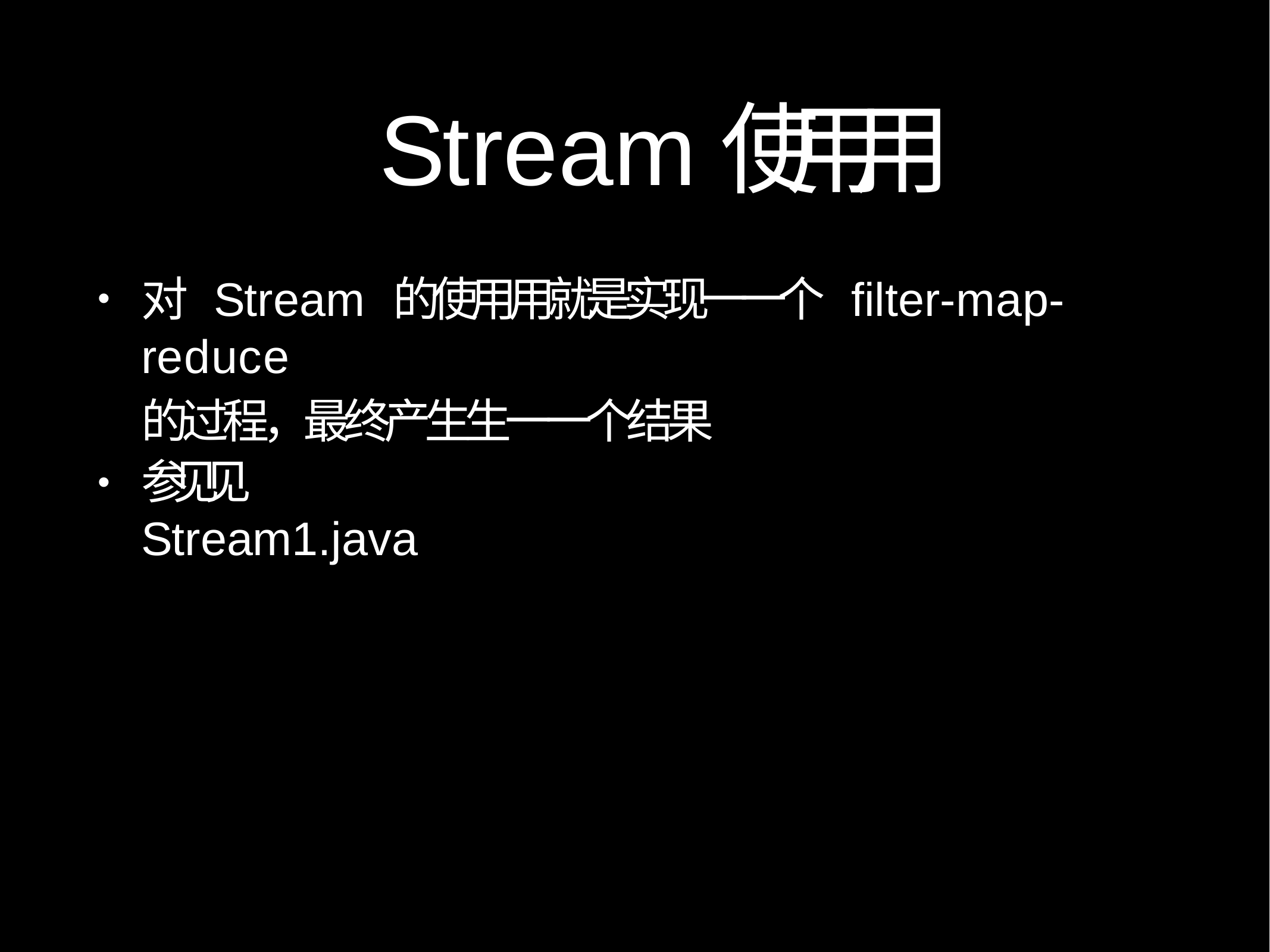

# Stream使⽤用
对 Stream 的使⽤用就是实现⼀一个 filter-map-reduce
的过程，最终产⽣生⼀一个结果
•
参⻅见Stream1.java
•